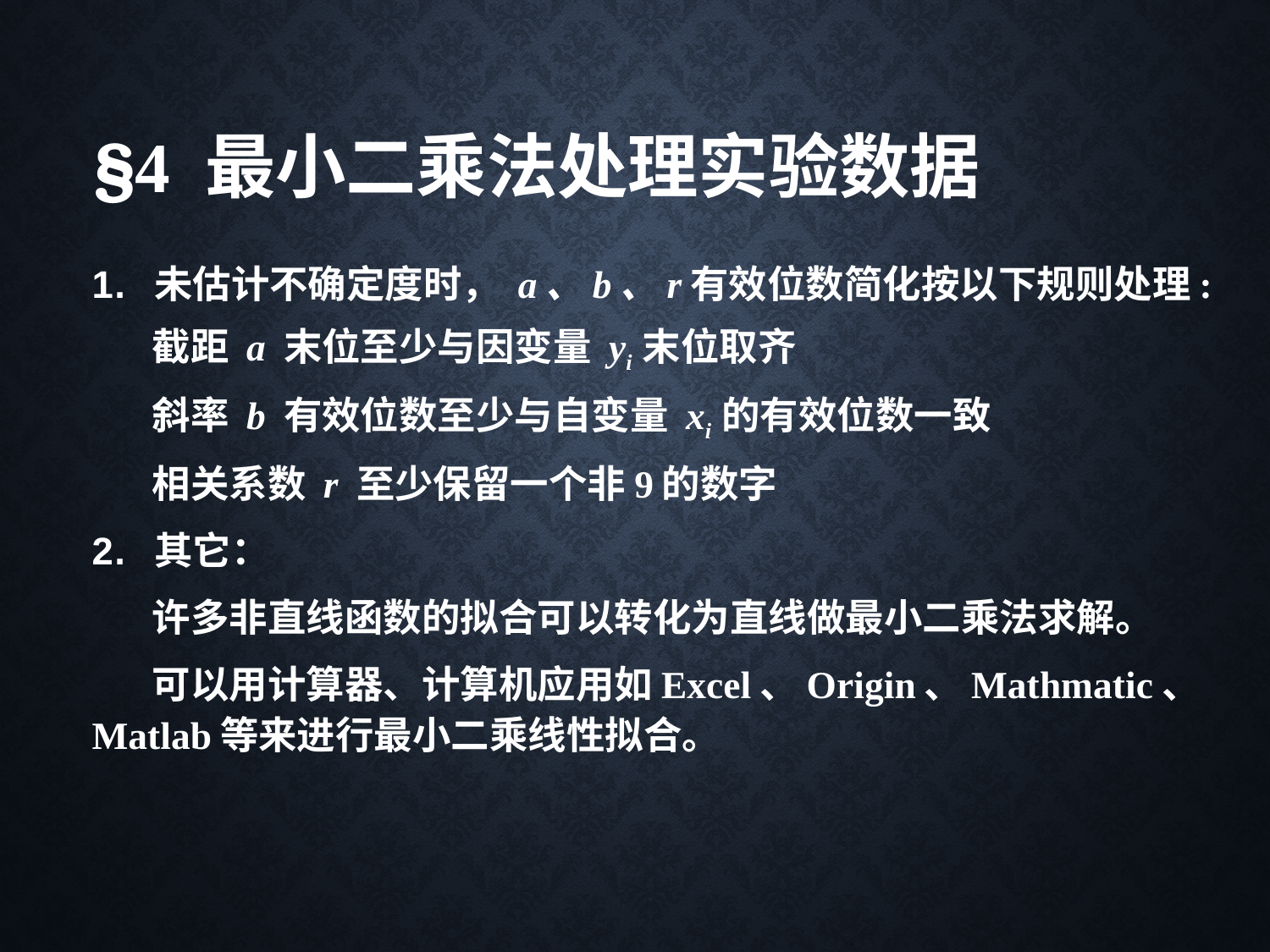

§4 最小二乘法处理实验数据
未估计不确定度时， a、b、r有效位数简化按以下规则处理:
      截距 a 末位至少与因变量 yi 末位取齐
      斜率 b 有效位数至少与自变量 xi 的有效位数一致
      相关系数 r 至少保留一个非9的数字
其它：
      许多非直线函数的拟合可以转化为直线做最小二乘法求解。
      可以用计算器、计算机应用如Excel、Origin、Mathmatic、Matlab等来进行最小二乘线性拟合。